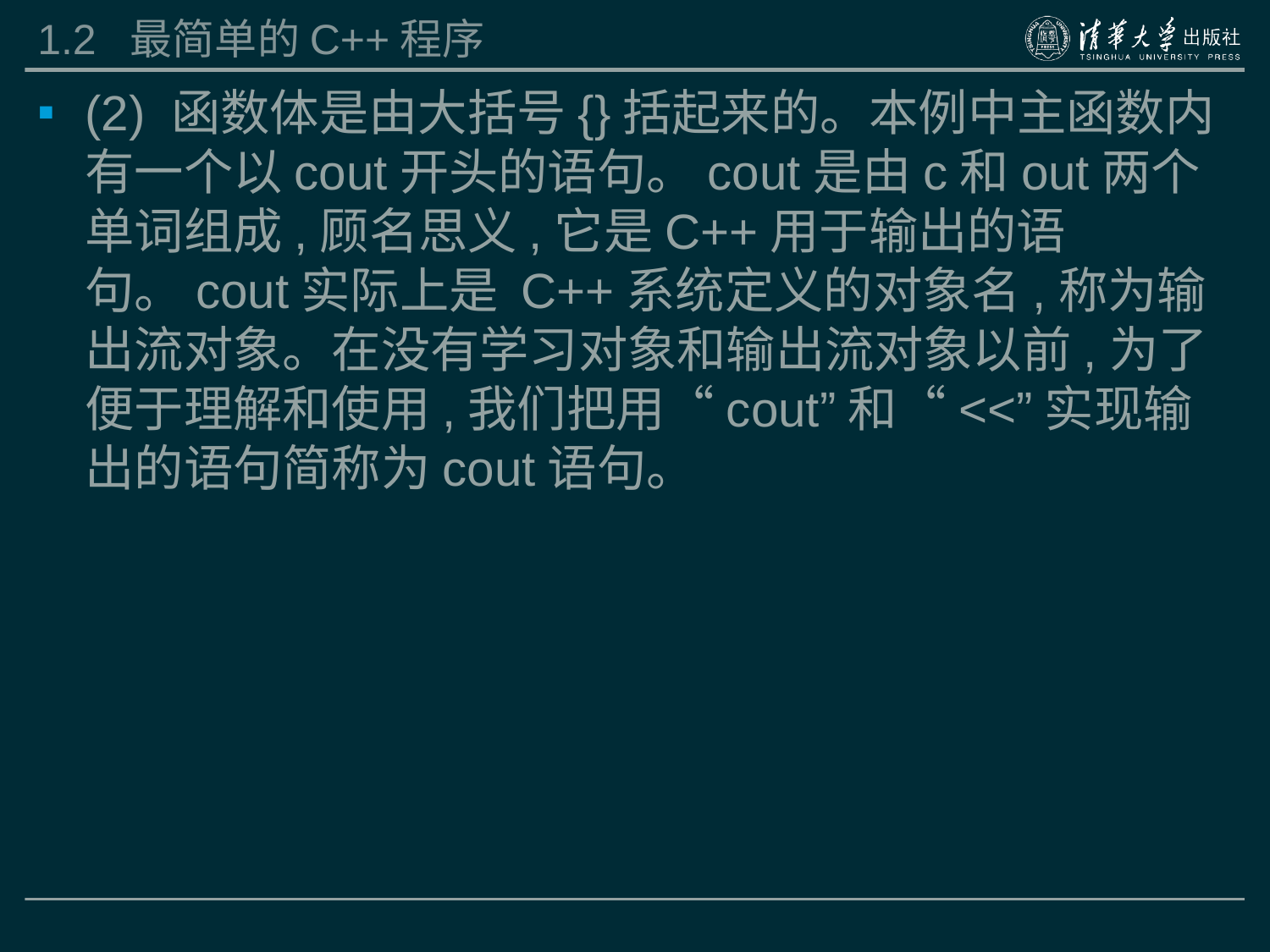

# 1.2  最简单的C++程序
(2) 函数体是由大括号{}括起来的。本例中主函数内有一个以cout开头的语句。cout是由c和out两个单词组成,顾名思义,它是C++用于输出的语句。cout实际上是 C++系统定义的对象名,称为输出流对象。在没有学习对象和输出流对象以前,为了便于理解和使用,我们把用“cout”和“<<”实现输出的语句简称为cout语句。